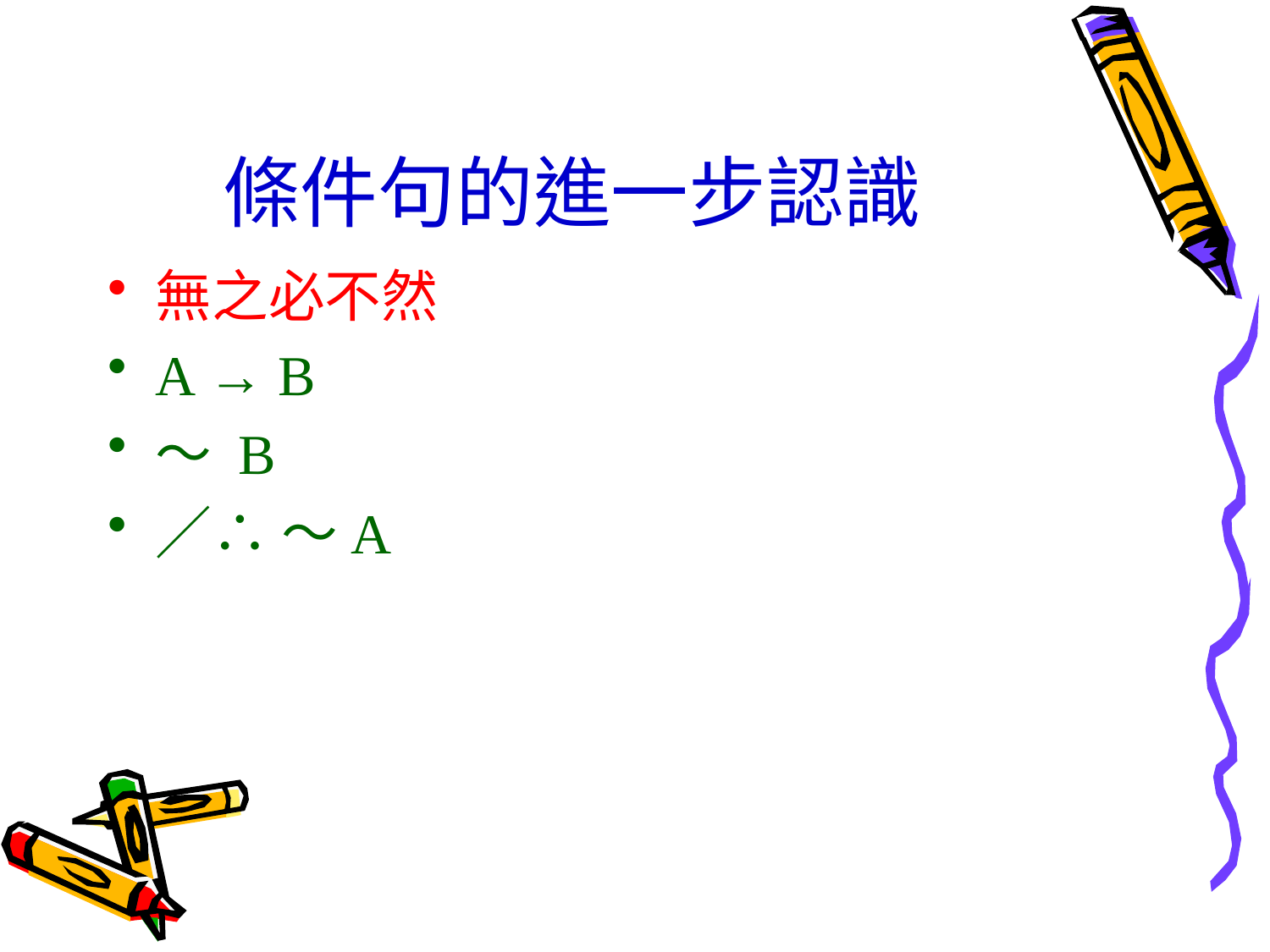

# 條件句的進一步認識
無之必不然
A → B
～ B
／∴ ～A